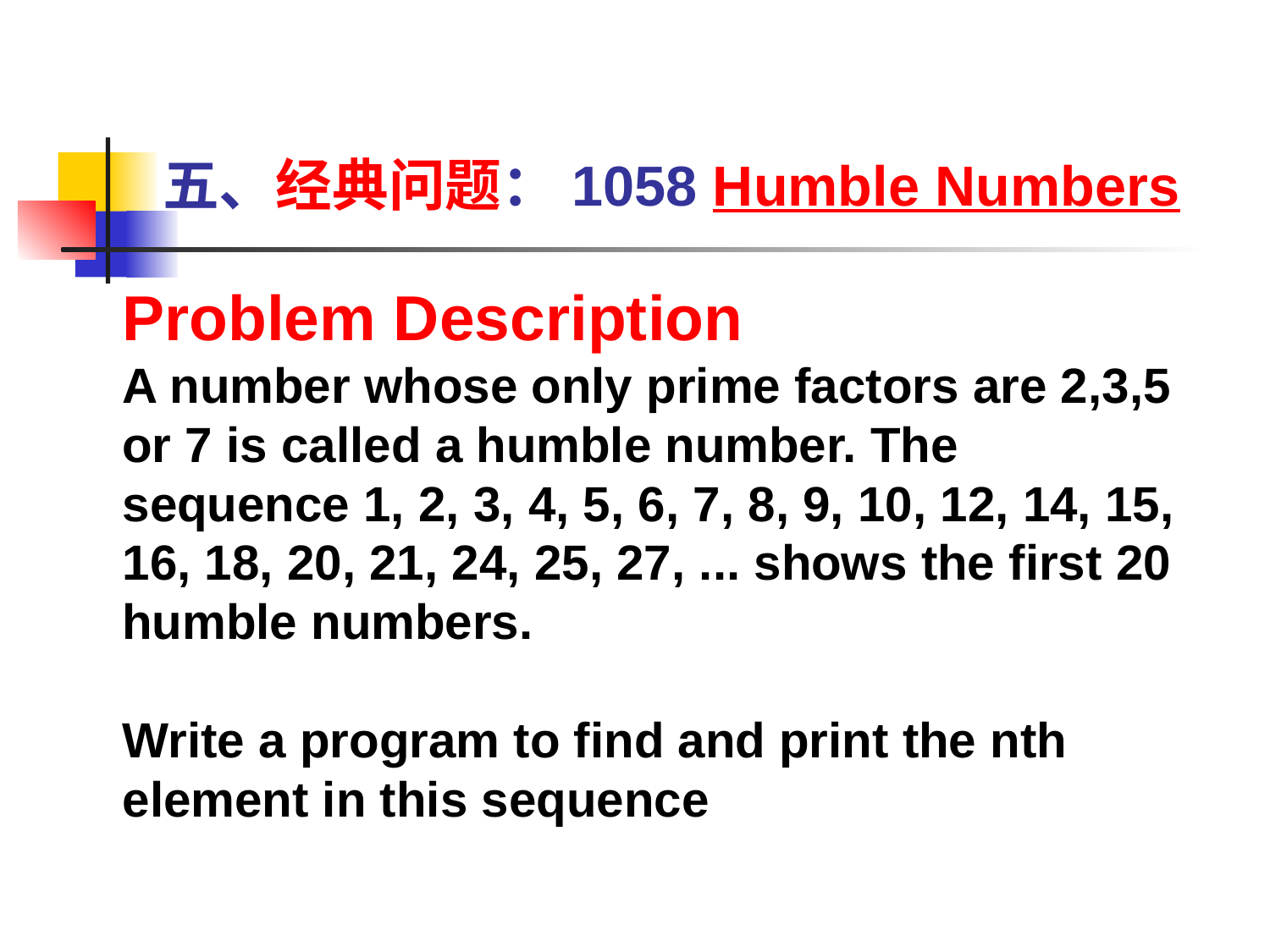

五、经典问题：1058 Humble Numbers
Problem Description
A number whose only prime factors are 2,3,5 or 7 is called a humble number. The sequence 1, 2, 3, 4, 5, 6, 7, 8, 9, 10, 12, 14, 15, 16, 18, 20, 21, 24, 25, 27, ... shows the first 20 humble numbers.
Write a program to find and print the nth element in this sequence